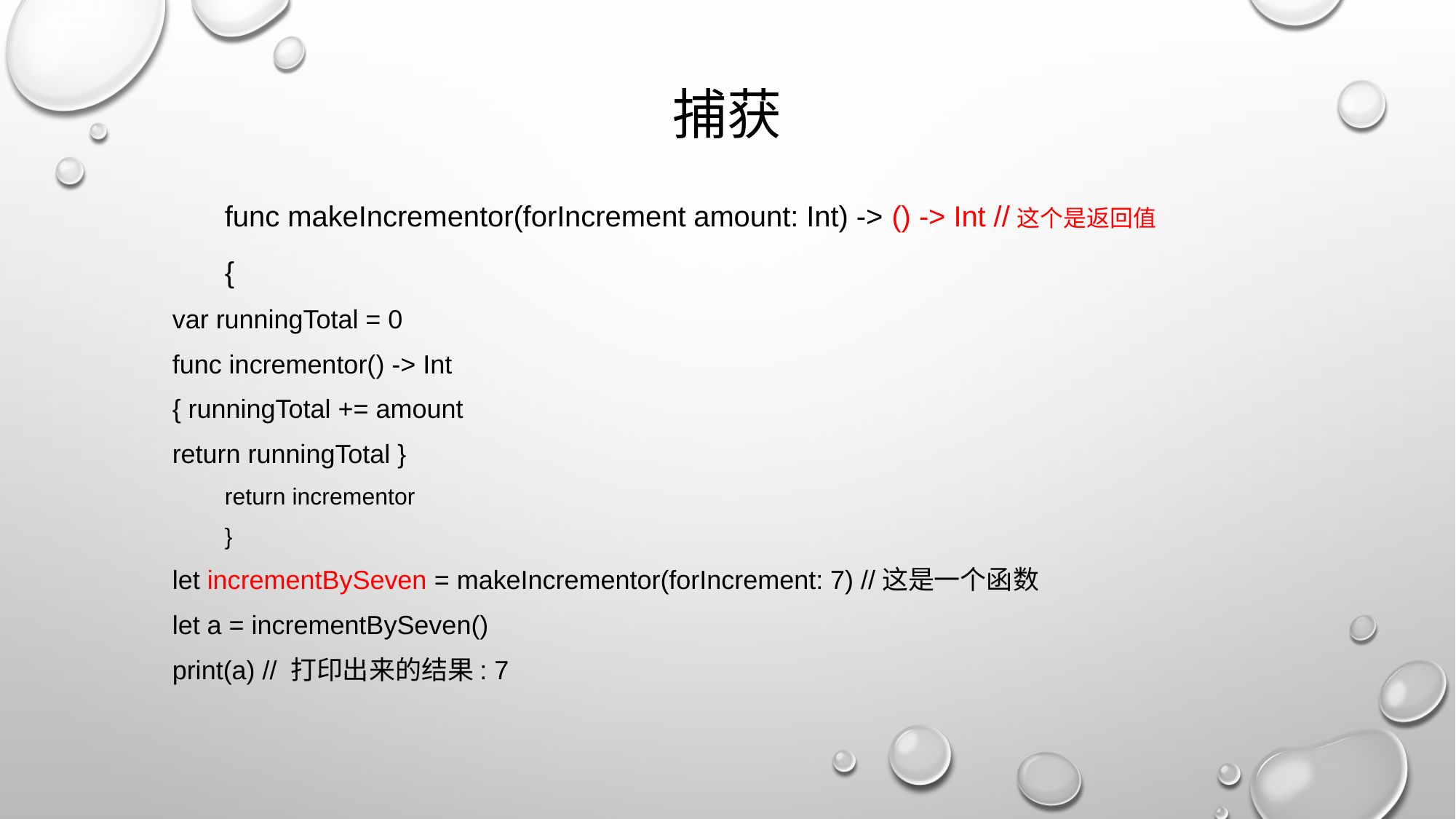

# 捕获
	func makeIncrementor(forIncrement amount: Int) -> () -> Int //这个是返回值
	{
	var runningTotal = 0
	func incrementor() -> Int
		{ runningTotal += amount
		return runningTotal }
return incrementor
}
	let incrementBySeven = makeIncrementor(forIncrement: 7) //这是一个函数
	let a = incrementBySeven()
	print(a) // 打印出来的结果: 7